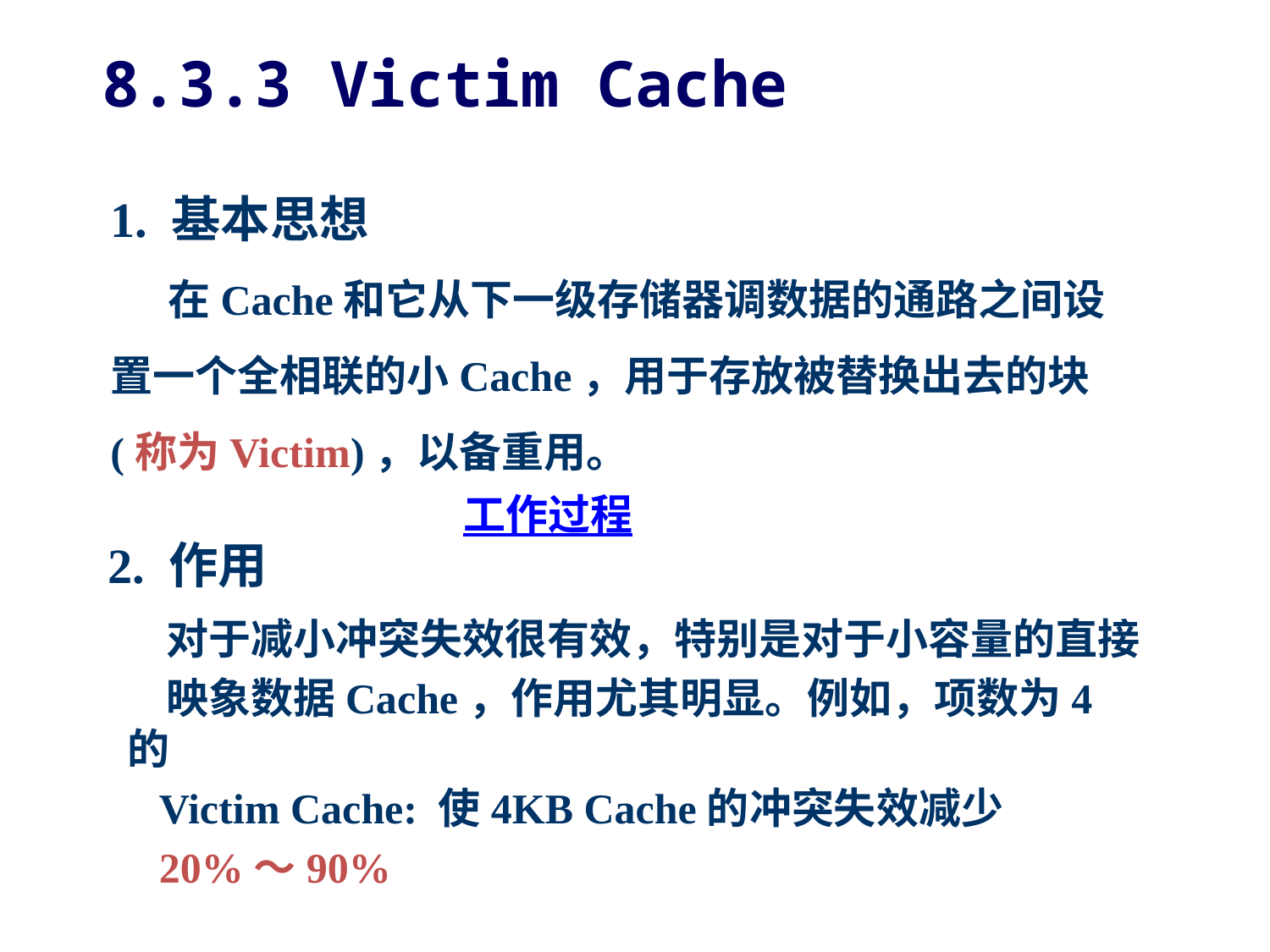

8.3.3 Victim Cache
1. 基本思想
     在Cache和它从下一级存储器调数据的通路之间设置一个全相联的小Cache，用于存放被替换出去的块(称为Victim)，以备重用。
                                    工作过程
2. 作用
   对于减小冲突失效很有效，特别是对于小容量的直接
   映象数据Cache，作用尤其明显。例如，项数为4的
   Victim Cache: 使4KB Cache的冲突失效减少
   20%～90%